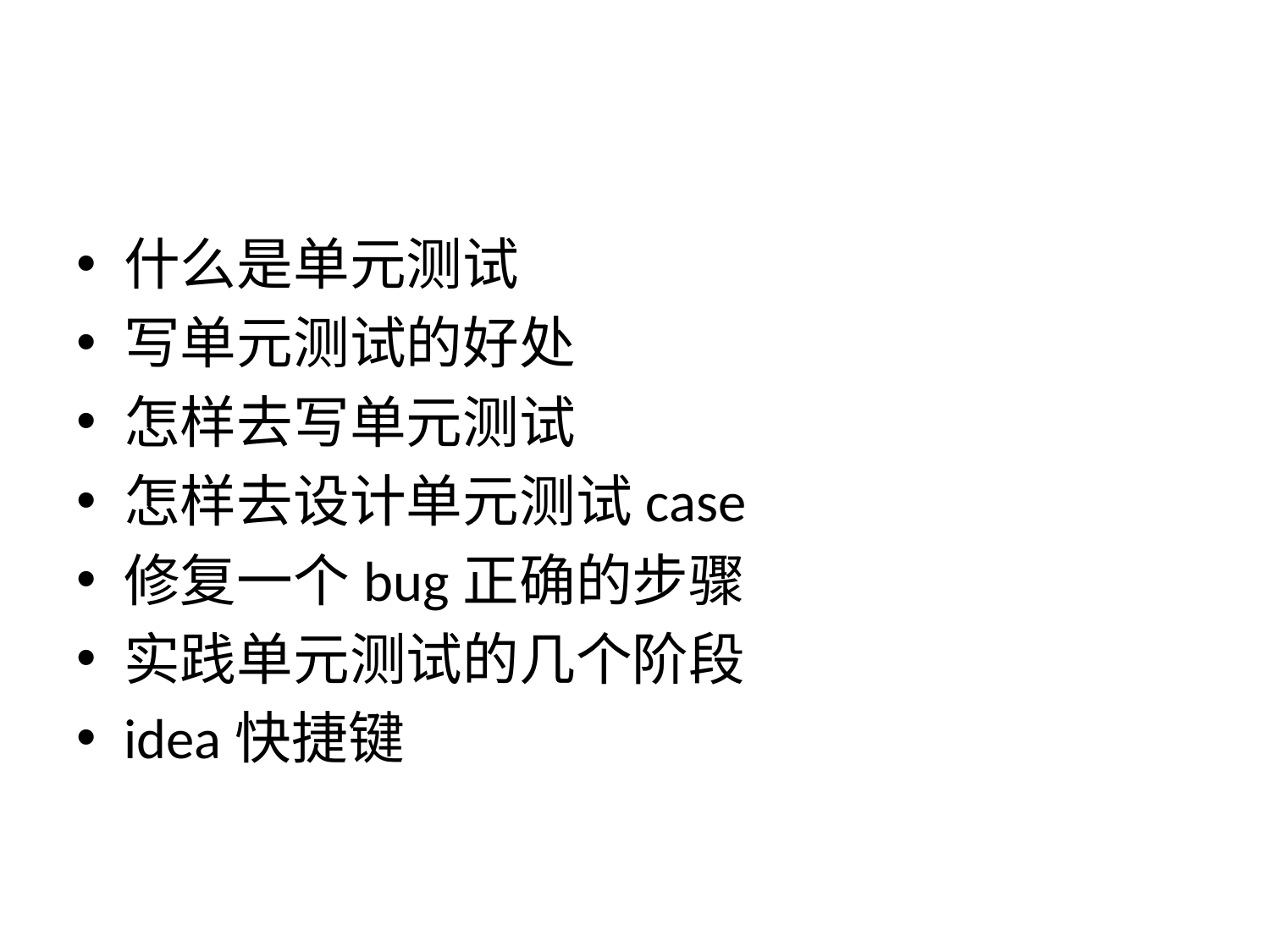

什么是单元测试
写单元测试的好处
怎样去写单元测试
怎样去设计单元测试case
修复一个bug正确的步骤
实践单元测试的几个阶段
idea快捷键